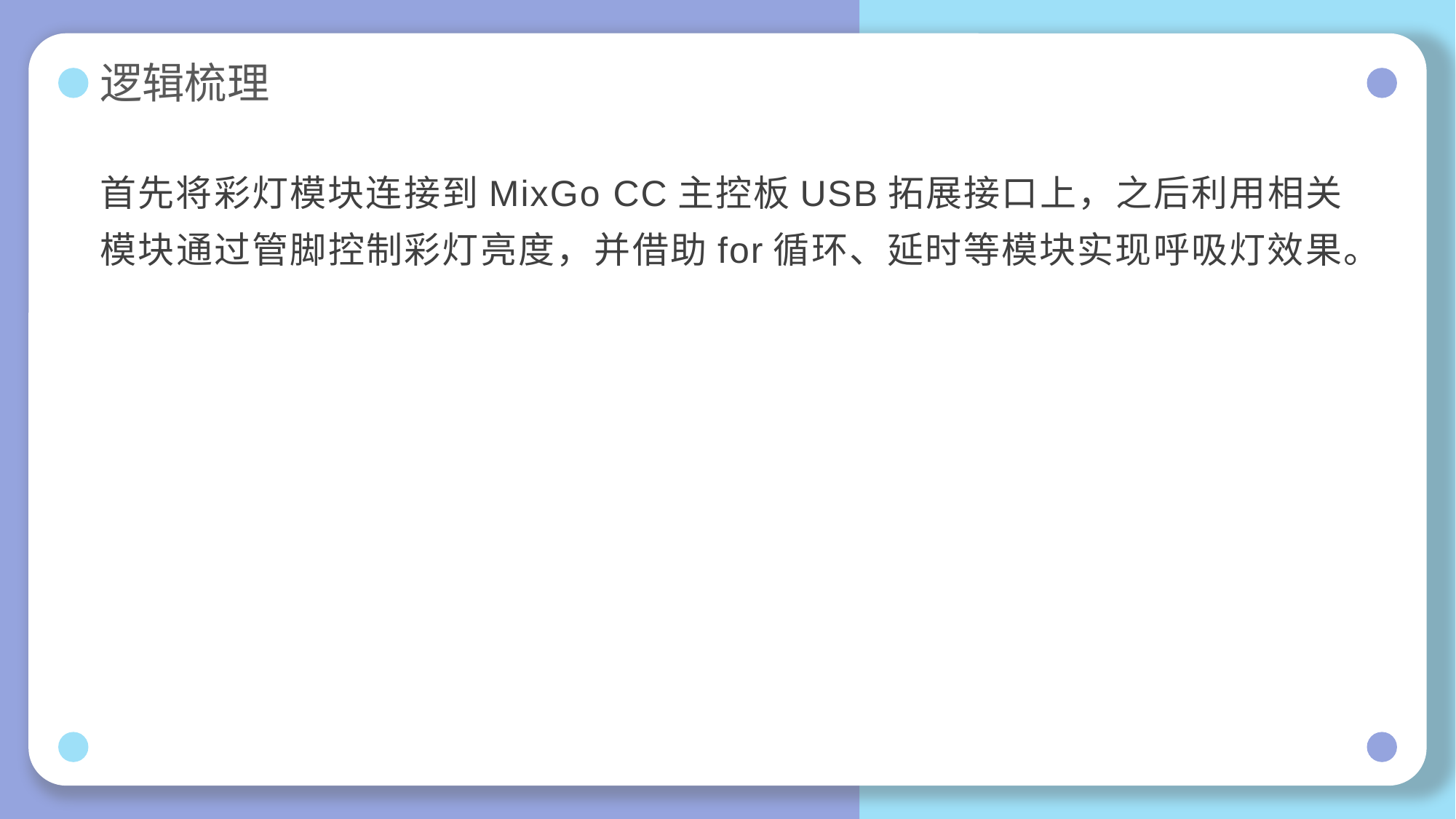

# 逻辑梳理
首先将彩灯模块连接到MixGo CC主控板USB拓展接口上，之后利用相关模块通过管脚控制彩灯亮度，并借助for循环、延时等模块实现呼吸灯效果。